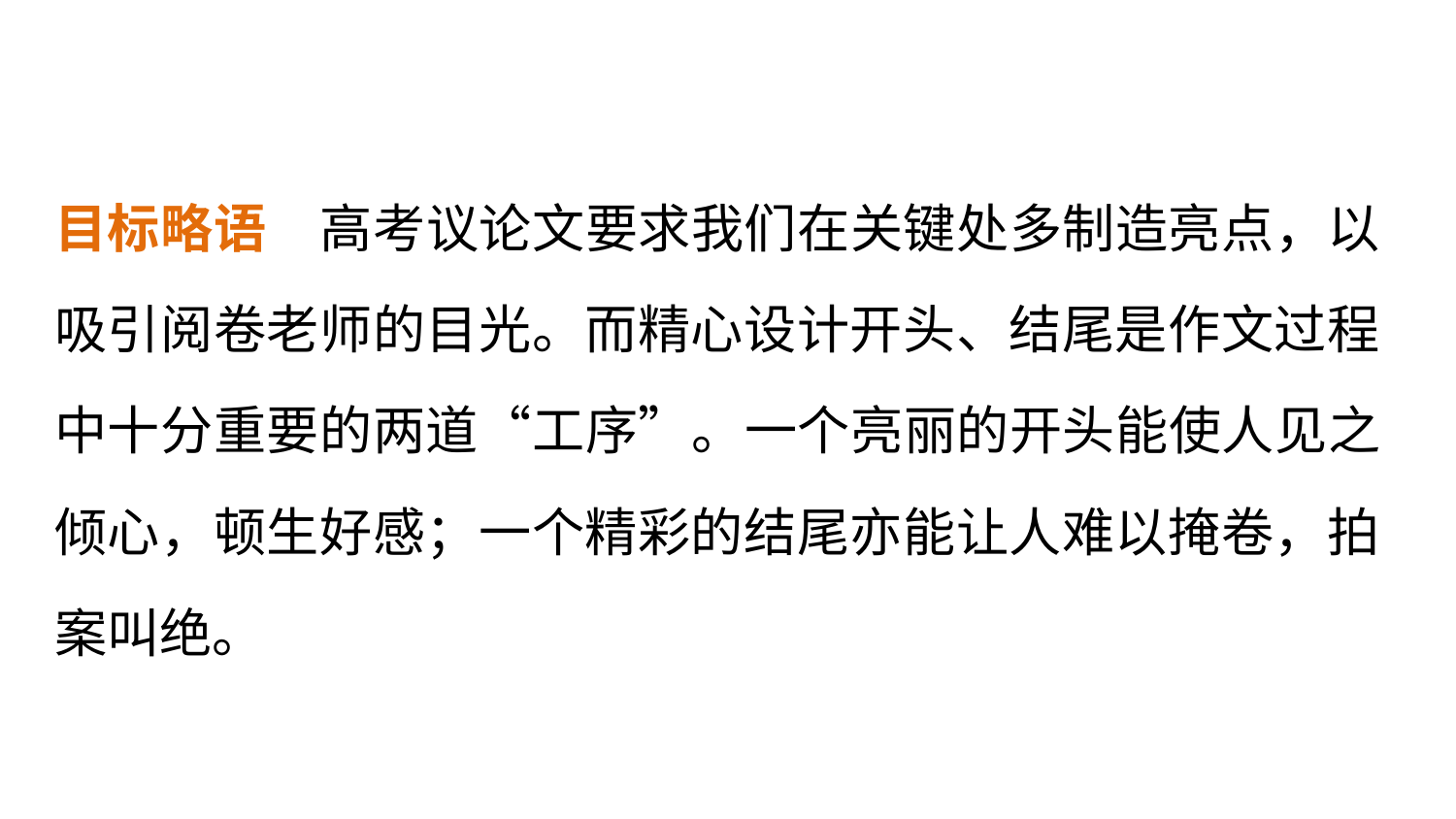

目标略语　高考议论文要求我们在关键处多制造亮点，以吸引阅卷老师的目光。而精心设计开头、结尾是作文过程中十分重要的两道“工序”。一个亮丽的开头能使人见之倾心，顿生好感；一个精彩的结尾亦能让人难以掩卷，拍案叫绝。